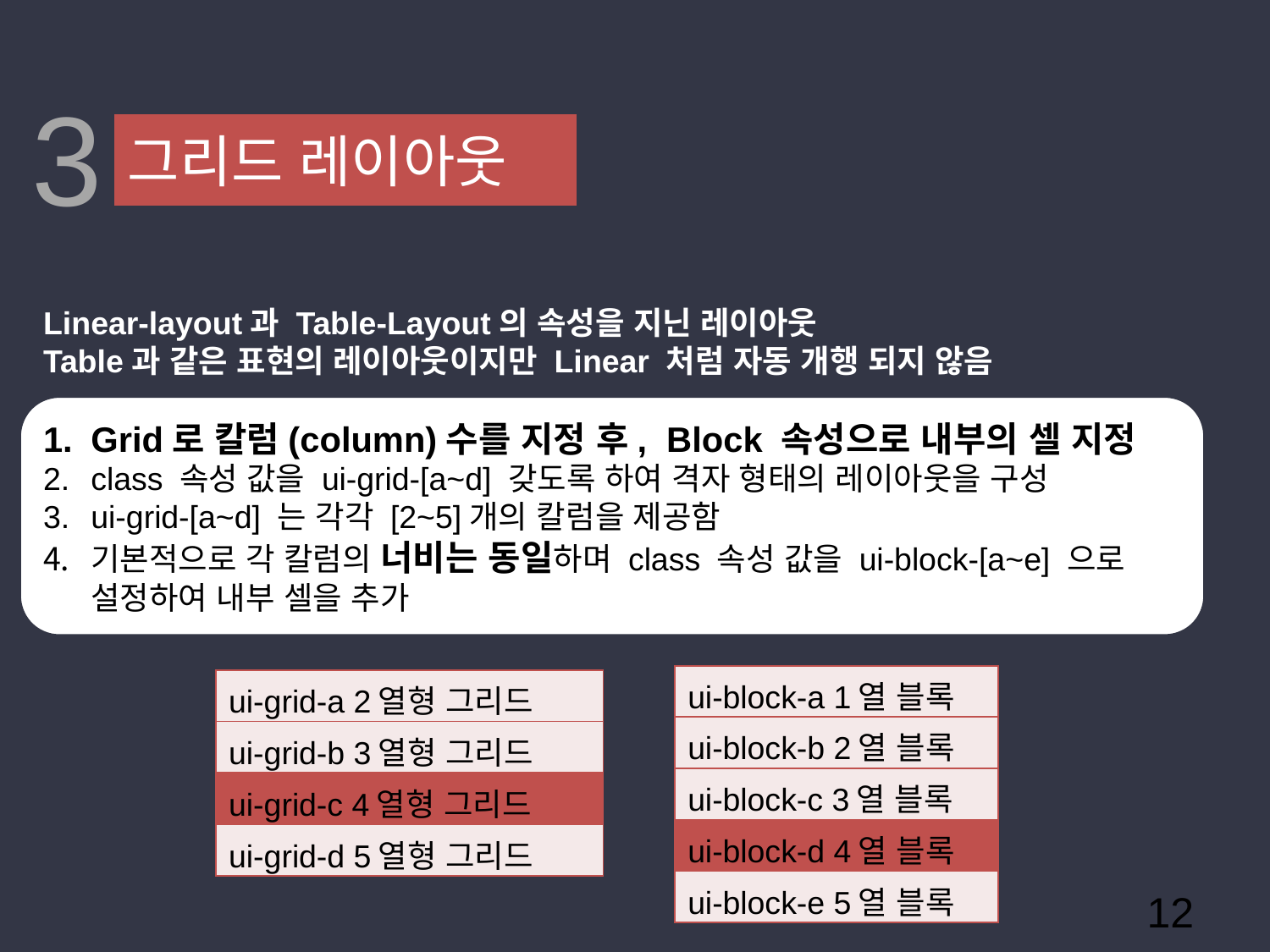

3
그리드 레이아웃
Linear-layout과 Table-Layout의 속성을 지닌 레이아웃
Table과 같은 표현의 레이아웃이지만 Linear 처럼 자동 개행 되지 않음

Grid로 칼럼(column)수를 지정 후,  Block 속성으로 내부의 셀 지정
class 속성 값을 ui-grid-[a~d] 갖도록 하여 격자 형태의 레이아웃을 구성
ui-grid-[a~d] 는 각각 [2~5]개의 칼럼을 제공함
기본적으로 각 칼럼의 너비는 동일하며 class 속성 값을 ui-block-[a~e] 으로 설정하여 내부 셀을 추가

| ui-block-a 1열 블록 |
| --- |
| ui-block-b 2열 블록 |
| ui-block-c 3열 블록 |
| ui-block-d 4열 블록 |
| ui-block-e 5열 블록 |
| ui-grid-a 2열형 그리드 |
| --- |
| ui-grid-b 3열형 그리드 |
| ui-grid-c 4열형 그리드 |
| ui-grid-d 5열형 그리드 |
12